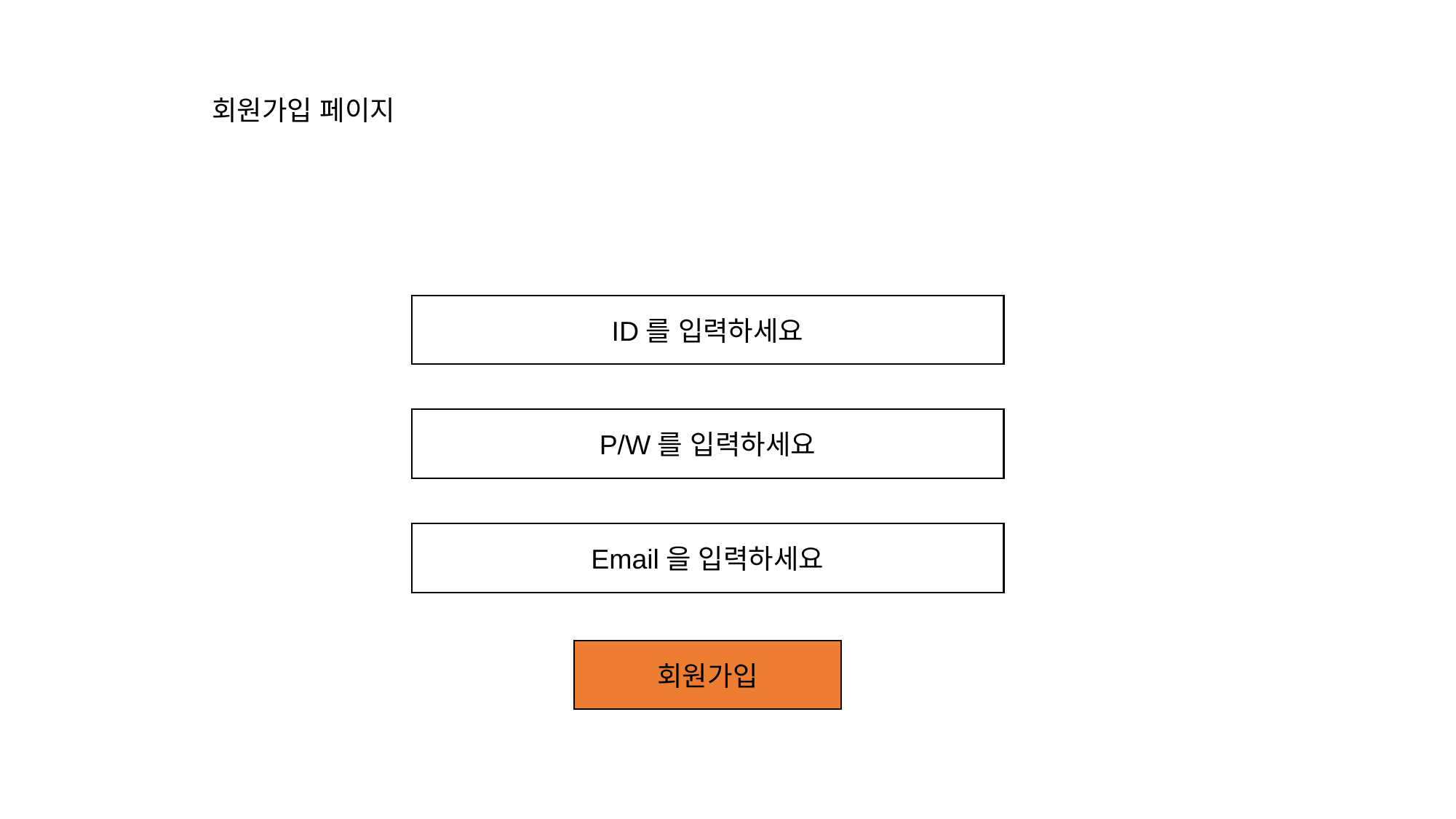

회원가입 페이지
ID를 입력하세요
P/W를 입력하세요
Email을 입력하세요
회원가입